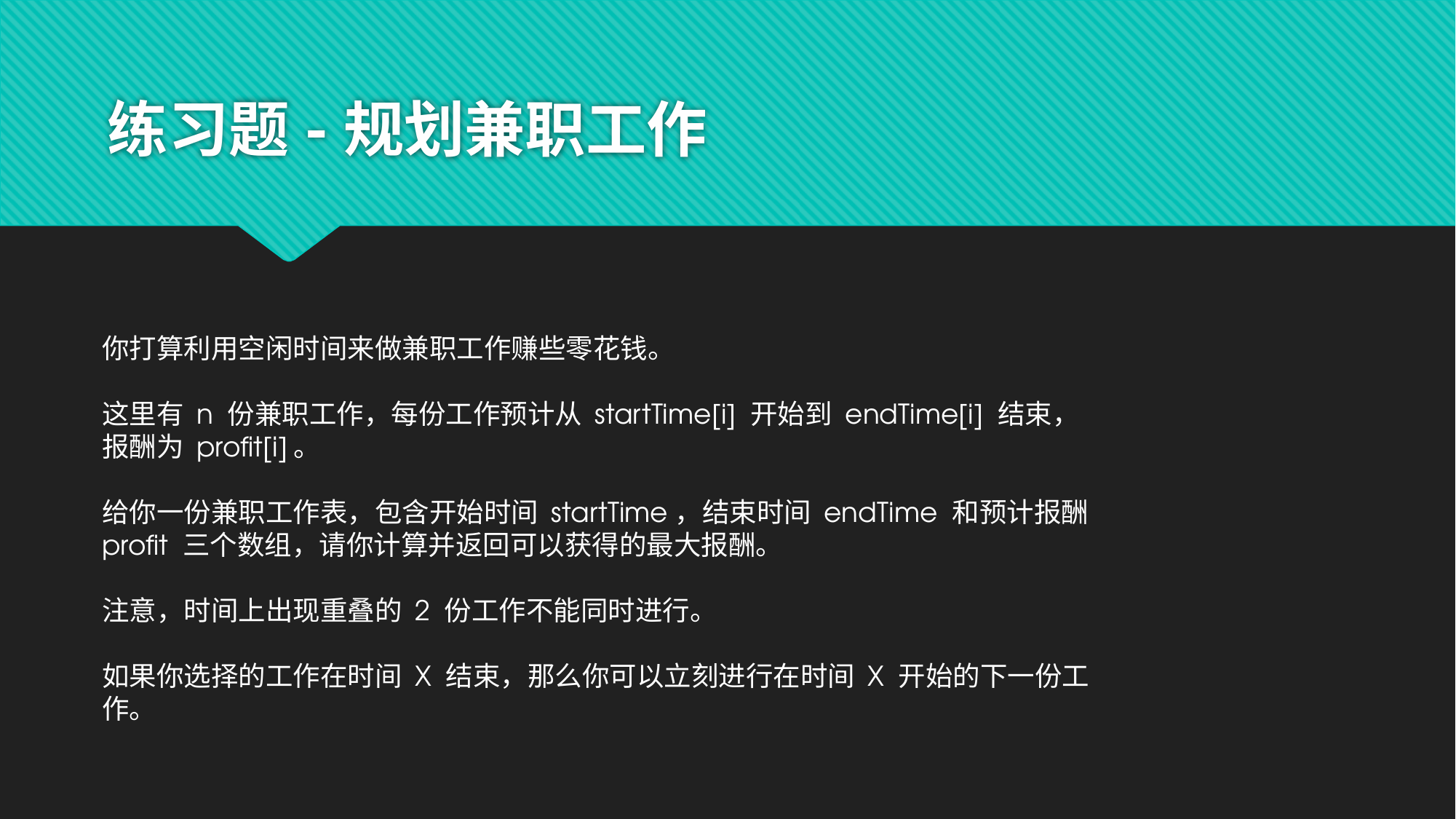

# 练习题-规划兼职工作
你打算利用空闲时间来做兼职工作赚些零花钱。

这里有 n 份兼职工作，每份工作预计从 startTime[i] 开始到 endTime[i] 结束，报酬为 profit[i]。

给你一份兼职工作表，包含开始时间 startTime，结束时间 endTime 和预计报酬 profit 三个数组，请你计算并返回可以获得的最大报酬。

注意，时间上出现重叠的 2 份工作不能同时进行。

如果你选择的工作在时间 X 结束，那么你可以立刻进行在时间 X 开始的下一份工作。